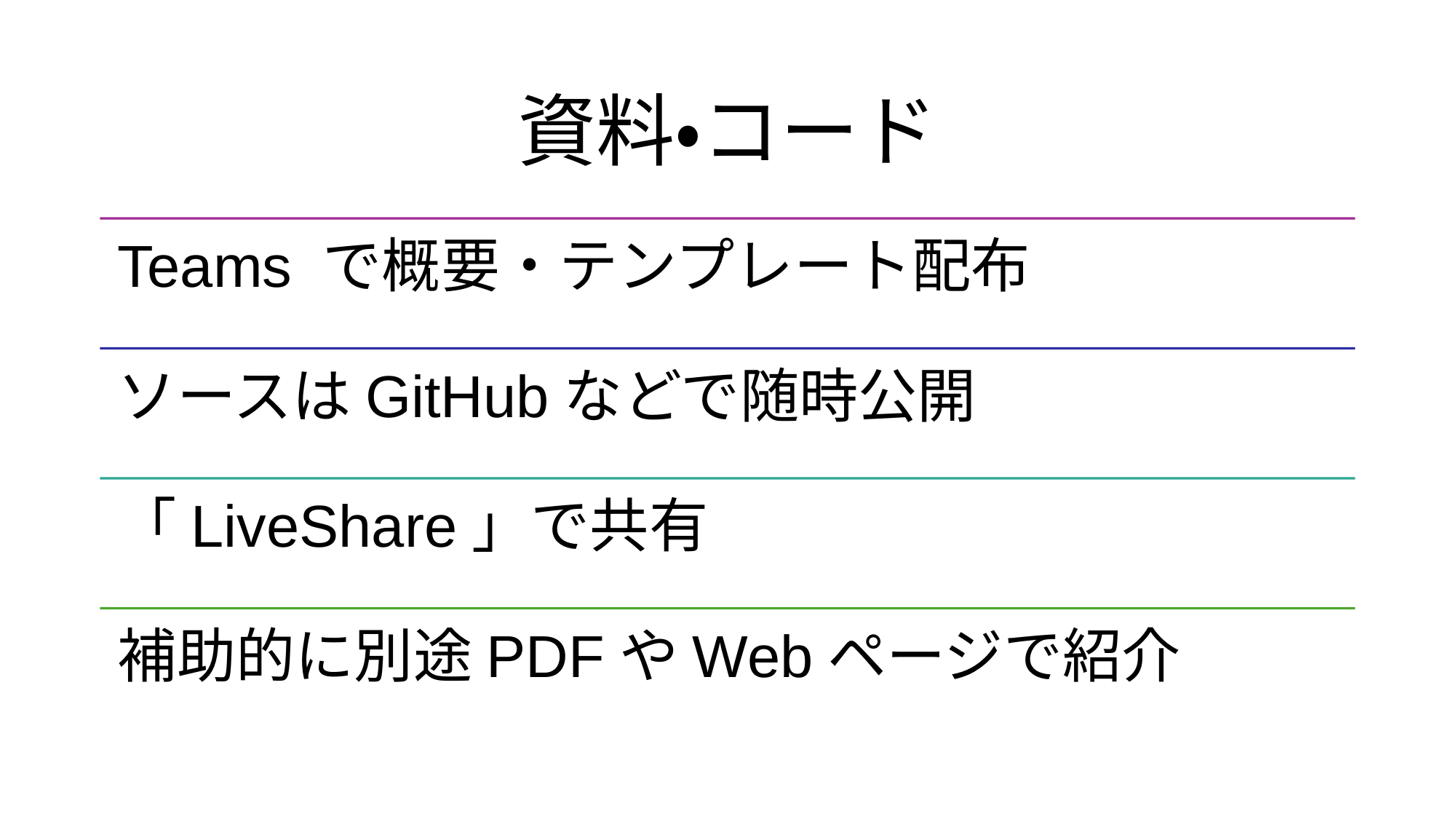

# 資料・コード
Teams で概要・テンプレート配布
ソースはGitHubなどで随時公開
「LiveShare」で共有
補助的に別途PDFやWebページで紹介